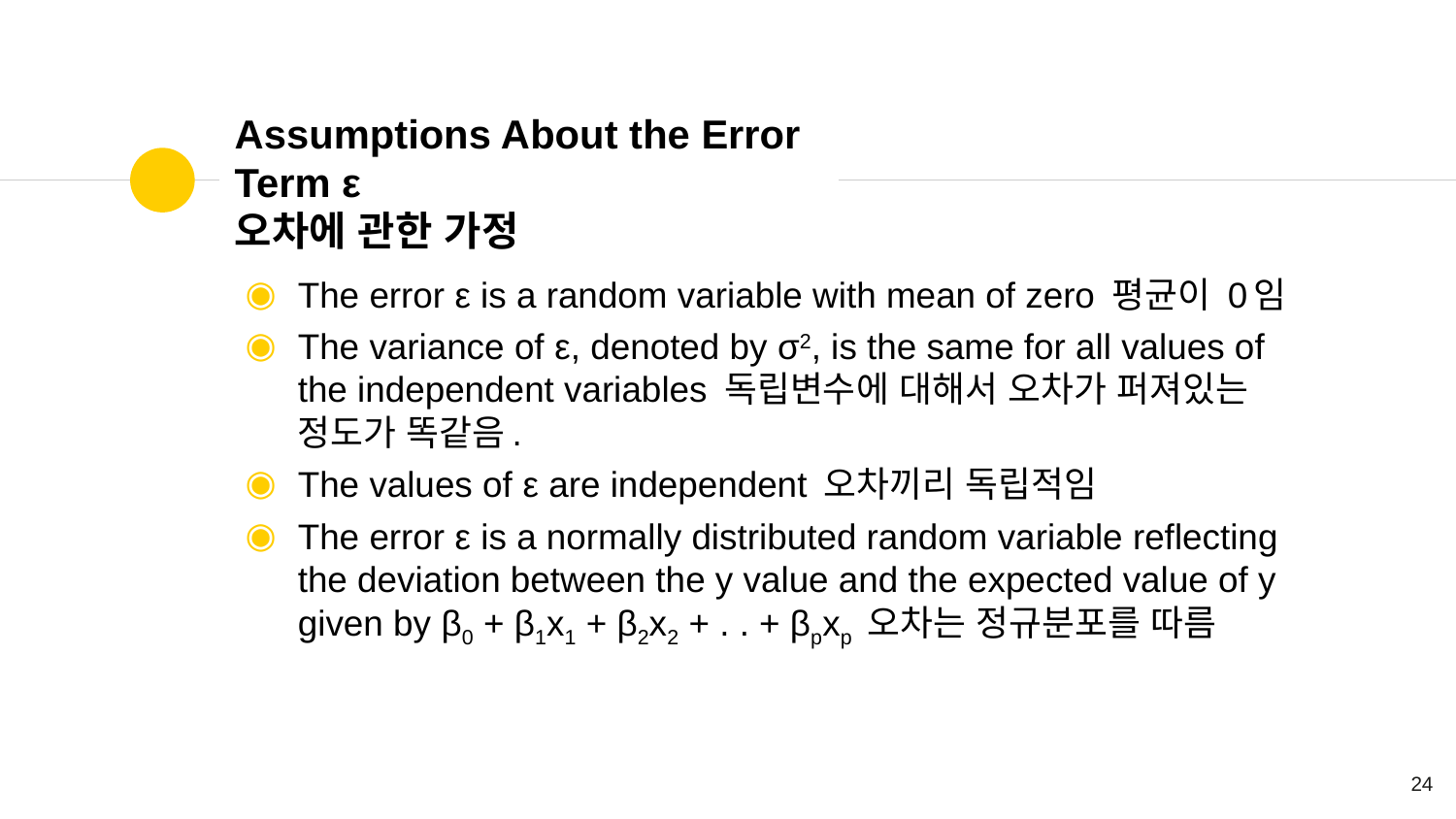

# Assumptions About the Error Term ε 오차에 관한 가정
The error ε is a random variable with mean of zero 평균이 0임
The variance of ε, denoted by σ2, is the same for all values of the independent variables 독립변수에 대해서 오차가 퍼져있는 정도가 똑같음.
The values of ε are independent 오차끼리 독립적임
The error ε is a normally distributed random variable reflecting the deviation between the y value and the expected value of y given by β0 + β1x1 + β2x2 + . . + βpxp  오차는 정규분포를 따름
24